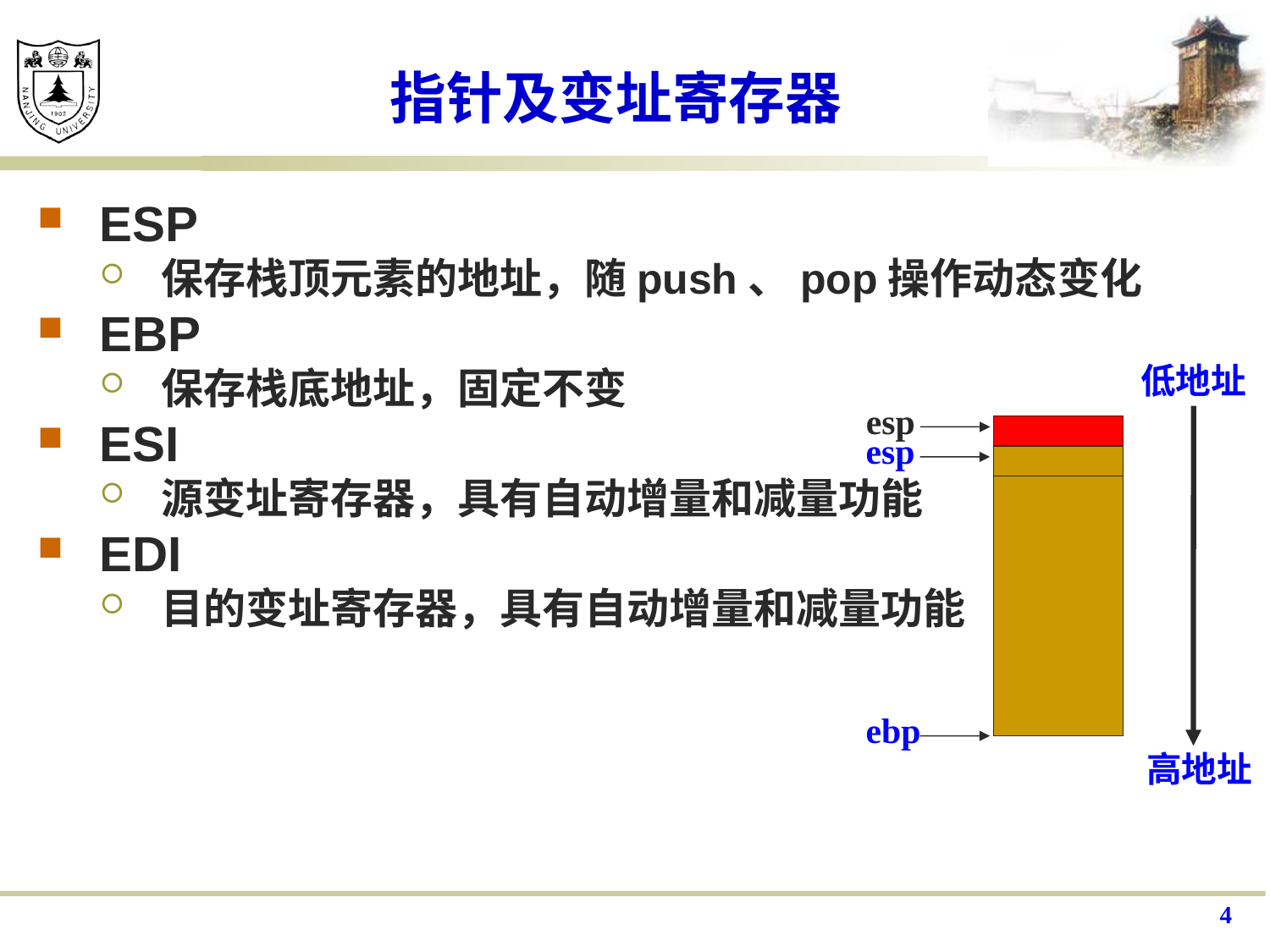

# 指针及变址寄存器
ESP
保存栈顶元素的地址，随push、pop操作动态变化
EBP
保存栈底地址，固定不变
ESI
源变址寄存器，具有自动增量和减量功能
EDI
目的变址寄存器，具有自动增量和减量功能

低地址
esp

esp

ebp

高地址
4